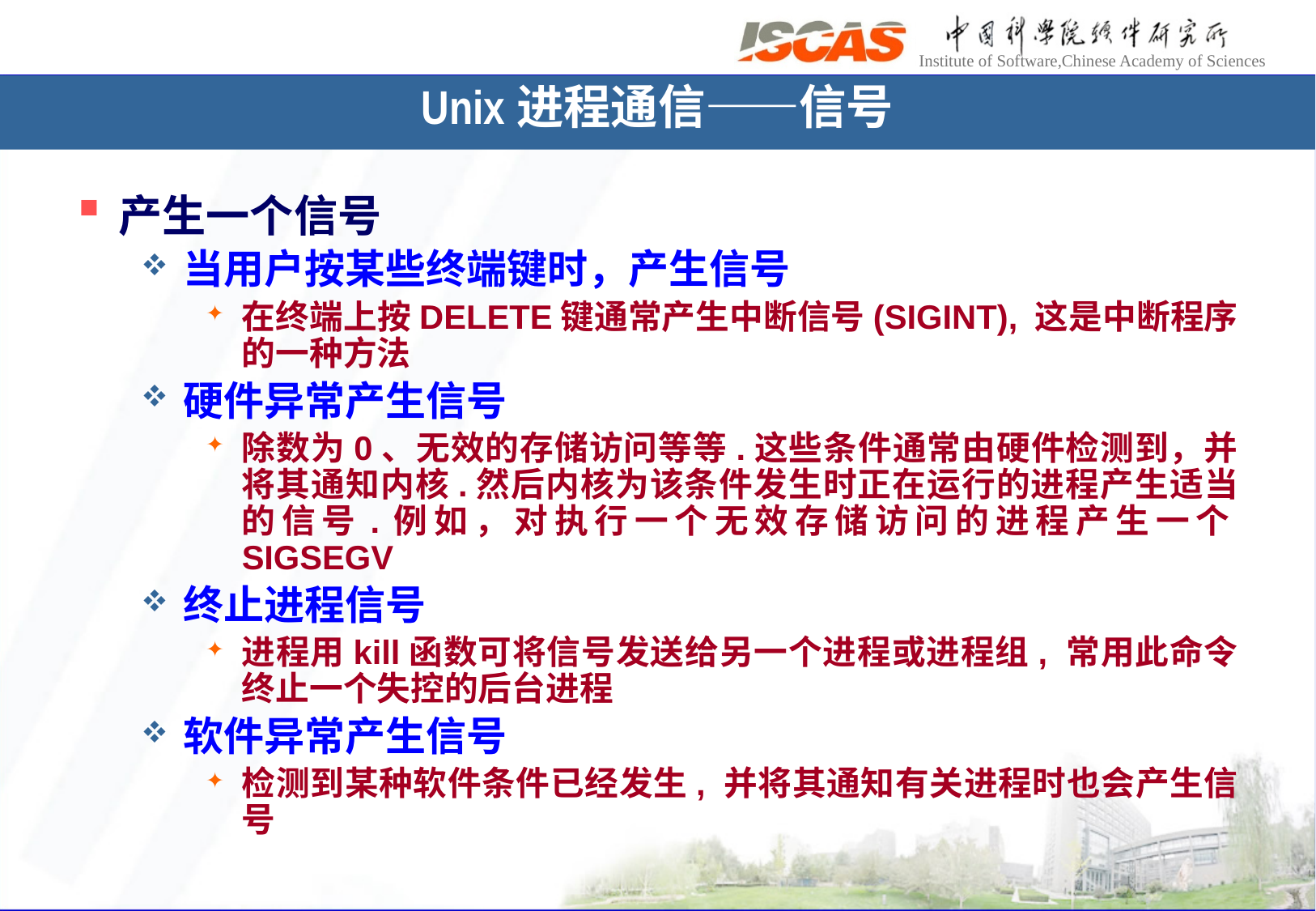

Unix进程通信——信号
产生一个信号
当用户按某些终端键时，产生信号
在终端上按DELETE键通常产生中断信号(SIGINT), 这是中断程序的一种方法
硬件异常产生信号
除数为0、无效的存储访问等等.这些条件通常由硬件检测到，并将其通知内核.然后内核为该条件发生时正在运行的进程产生适当的信号.例如，对执行一个无效存储访问的进程产生一个SIGSEGV
终止进程信号
进程用kill函数可将信号发送给另一个进程或进程组, 常用此命令终止一个失控的后台进程
软件异常产生信号
检测到某种软件条件已经发生, 并将其通知有关进程时也会产生信号